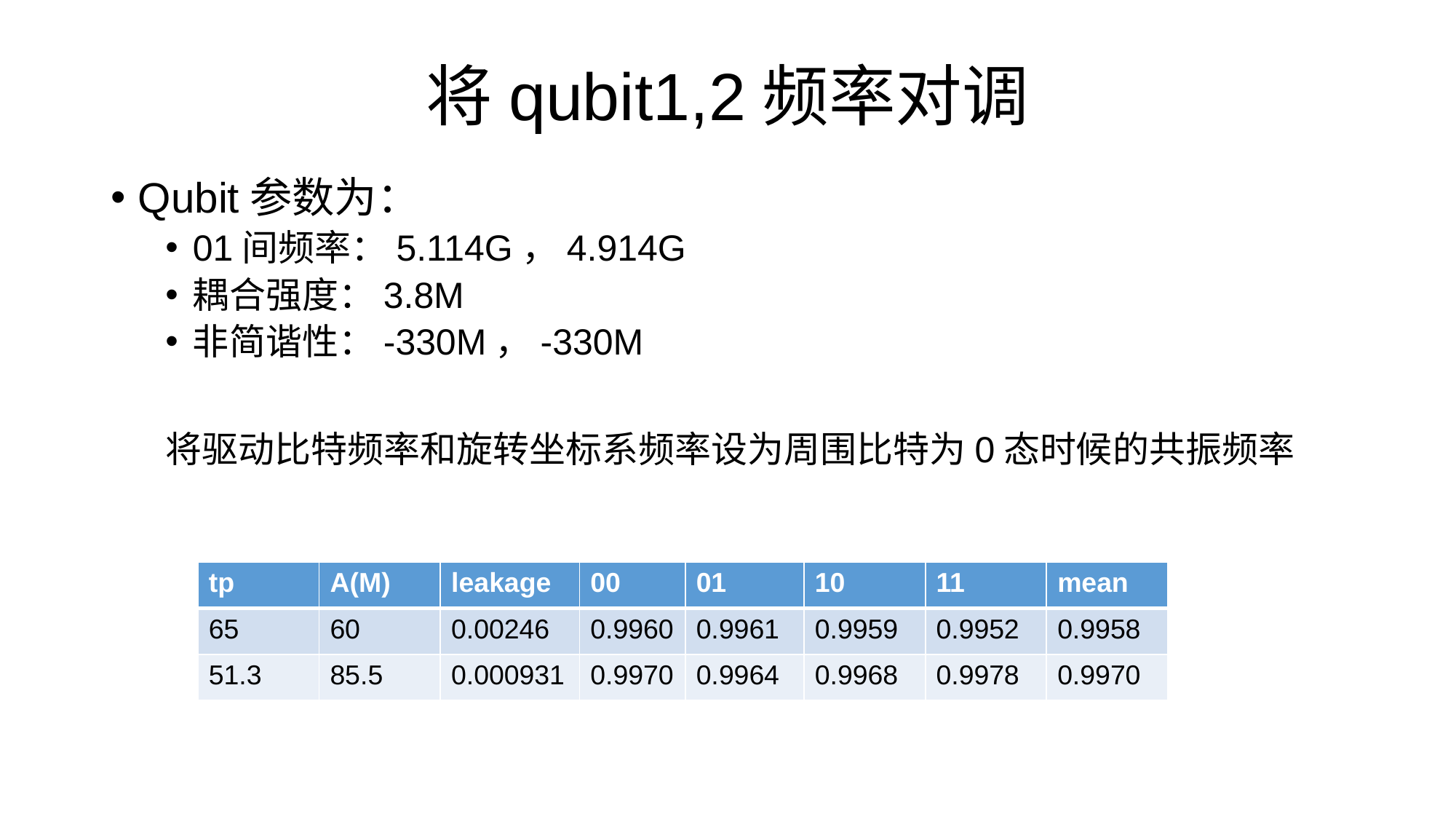

# 将qubit1,2频率对调
Qubit参数为：
01间频率：5.114G，4.914G
耦合强度：3.8M
非简谐性：-330M，-330M

将驱动比特频率和旋转坐标系频率设为周围比特为0态时候的共振频率
| tp | A(M) | leakage | 00 | 01 | 10 | 11 | mean |
| --- | --- | --- | --- | --- | --- | --- | --- |
| 65 | 60 | 0.00246 | 0.9960 | 0.9961 | 0.9959 | 0.9952 | 0.9958 |
| 51.3 | 85.5 | 0.000931 | 0.9970 | 0.9964 | 0.9968 | 0.9978 | 0.9970 |